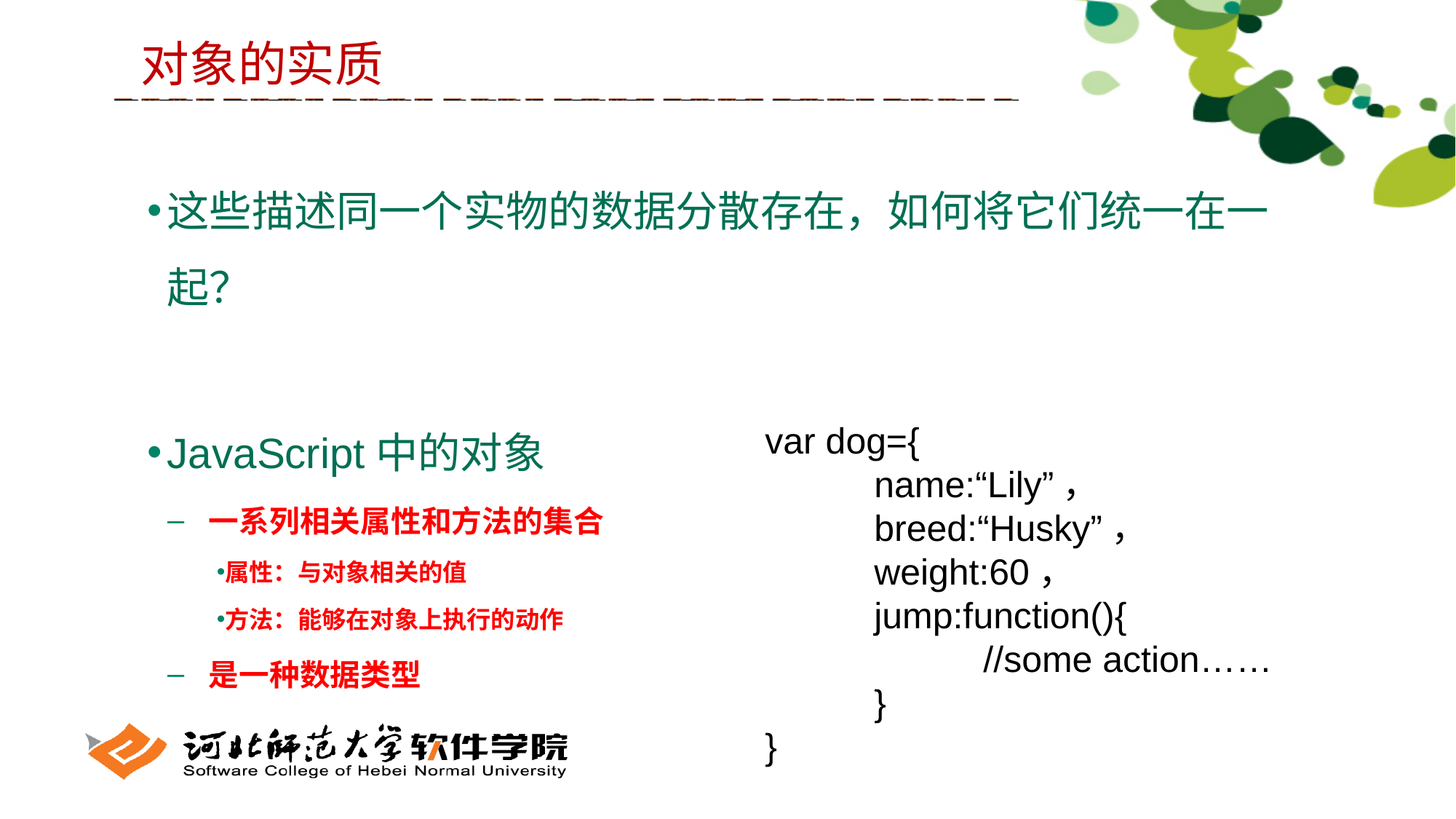

对象的实质
这些描述同一个实物的数据分散存在，如何将它们统一在一起？

JavaScript中的对象
 一系列相关属性和方法的集合
属性：与对象相关的值
方法：能够在对象上执行的动作
 是一种数据类型
var dog={
	name:“Lily”，
	breed:“Husky”，
	weight:60，
	jump:function(){
		//some action……
	}
}